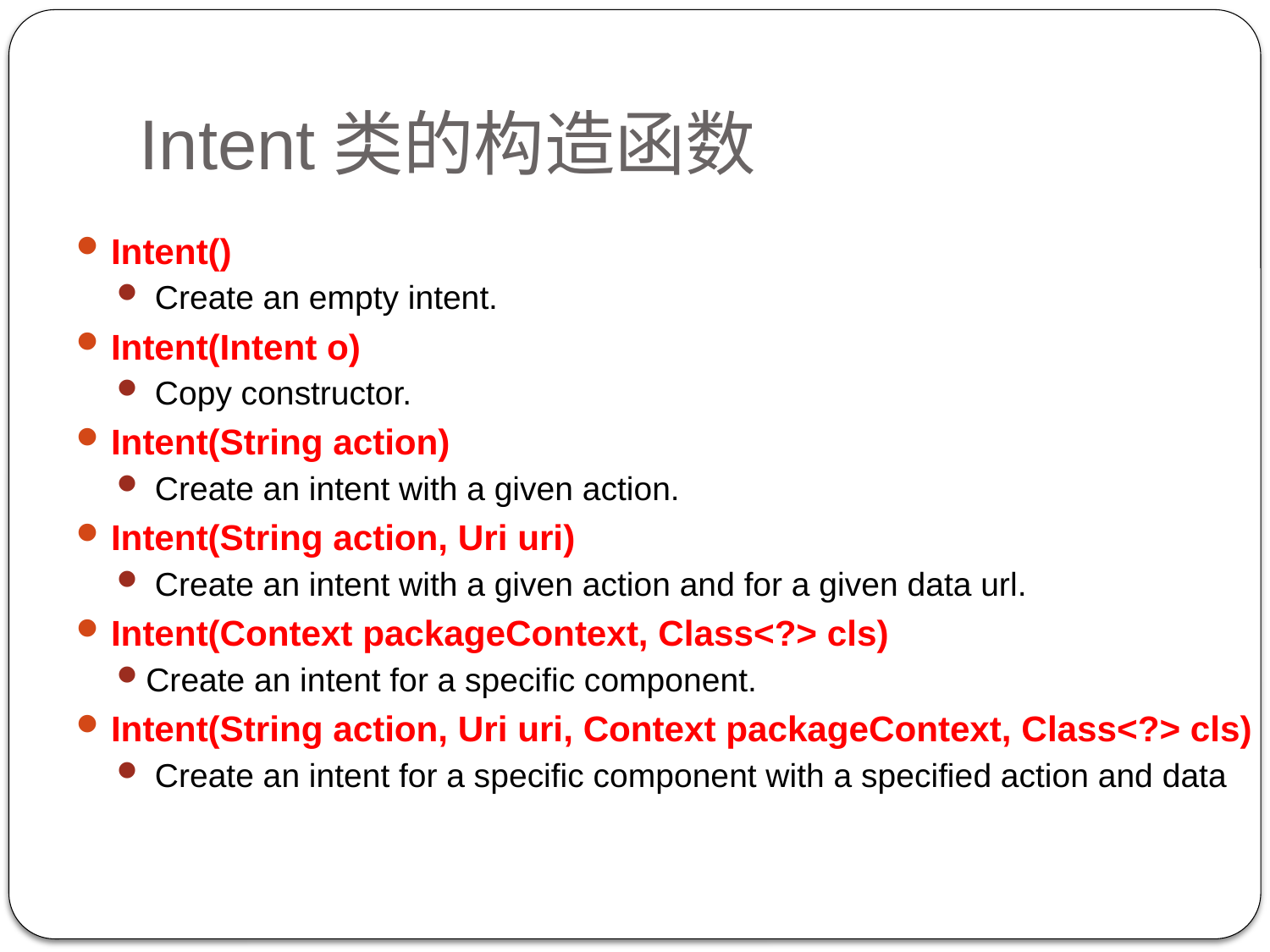

# Intent类的构造函数
Intent()
 Create an empty intent.
Intent(Intent o)
 Copy constructor.
Intent(String action)
 Create an intent with a given action.
Intent(String action, Uri uri)
 Create an intent with a given action and for a given data url.
Intent(Context packageContext, Class<?> cls)
Create an intent for a specific component.
Intent(String action, Uri uri, Context packageContext, Class<?> cls)
 Create an intent for a specific component with a specified action and data